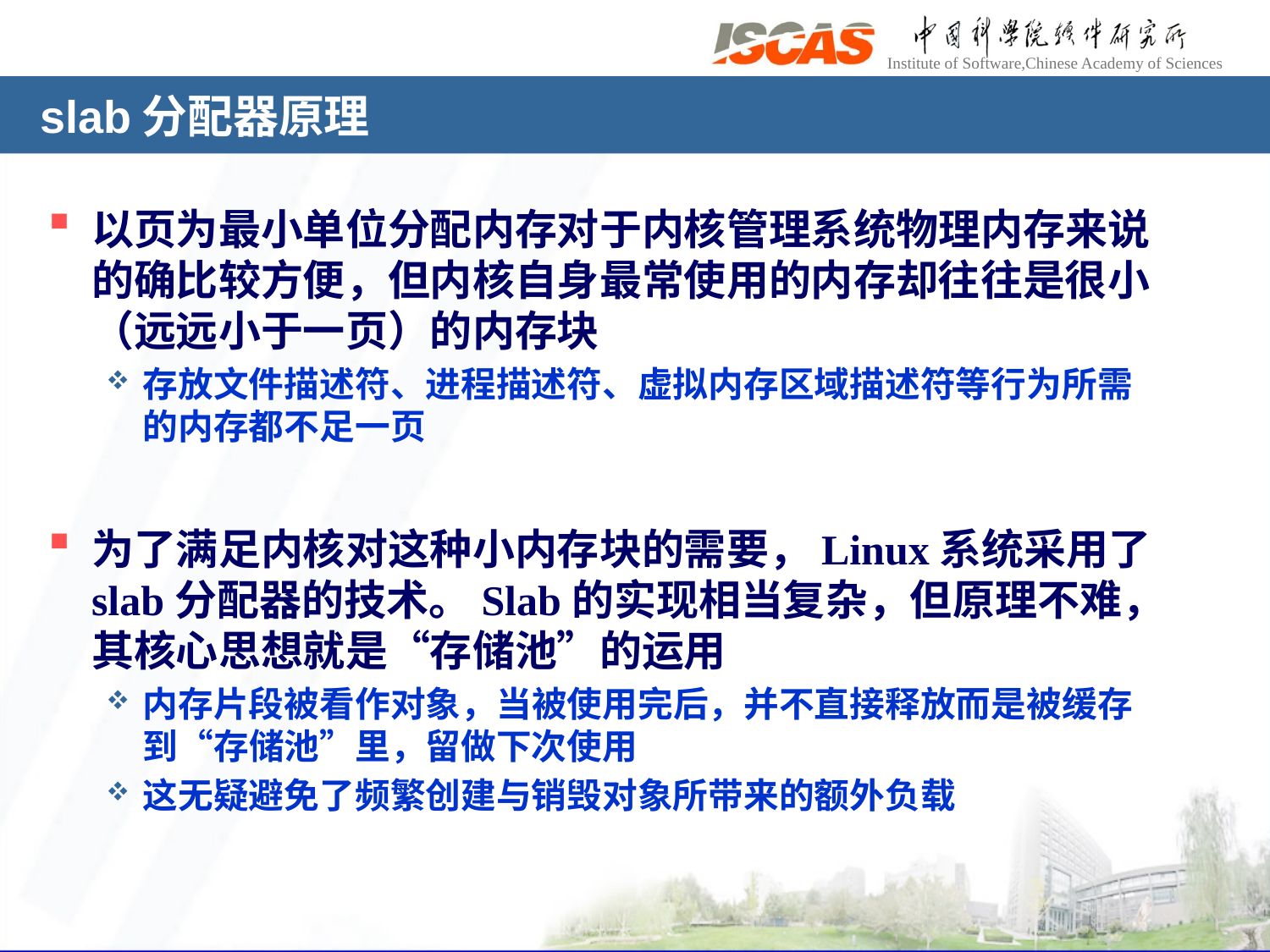

# slab分配器原理
以页为最小单位分配内存对于内核管理系统物理内存来说的确比较方便，但内核自身最常使用的内存却往往是很小（远远小于一页）的内存块
存放文件描述符、进程描述符、虚拟内存区域描述符等行为所需的内存都不足一页

为了满足内核对这种小内存块的需要，Linux系统采用了slab分配器的技术。Slab的实现相当复杂，但原理不难，其核心思想就是“存储池”的运用
内存片段被看作对象，当被使用完后，并不直接释放而是被缓存到“存储池”里，留做下次使用
这无疑避免了频繁创建与销毁对象所带来的额外负载